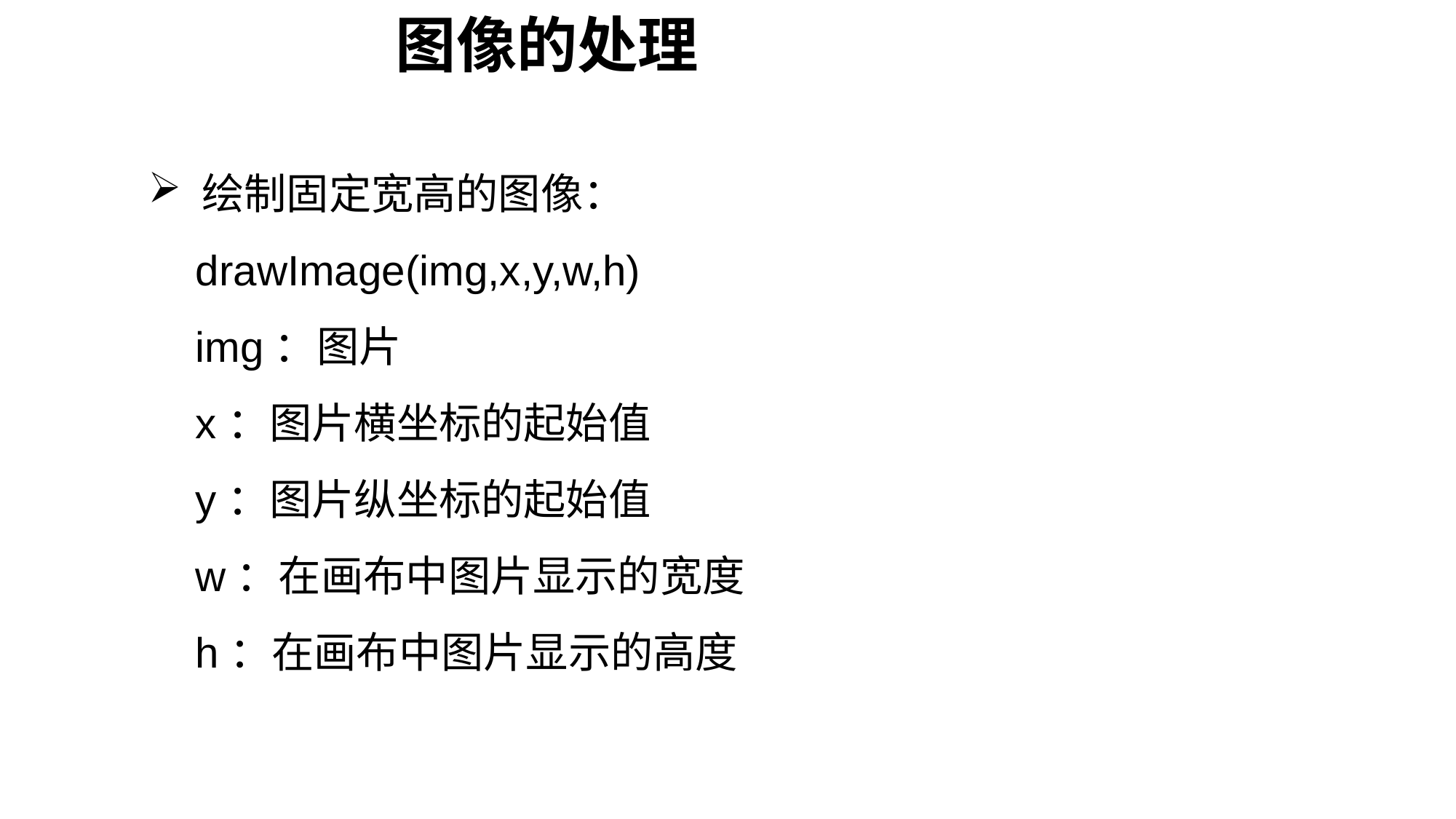

图像的处理
 绘制固定宽高的图像：
    drawImage(img,x,y,w,h)
    img：图片
    x：图片横坐标的起始值
    y：图片纵坐标的起始值
    w：在画布中图片显示的宽度
    h：在画布中图片显示的高度